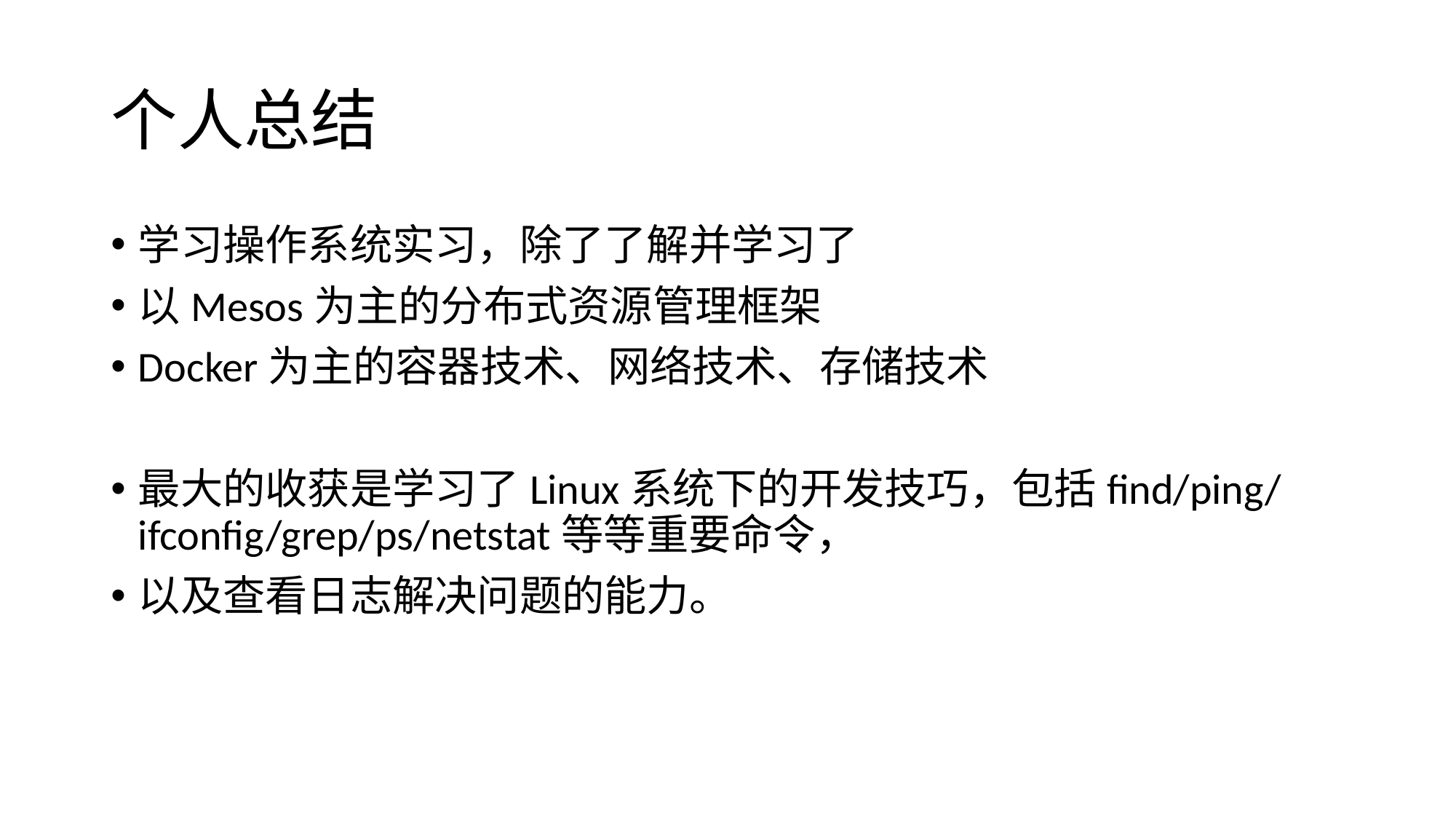

# 个人总结
学习操作系统实习，除了了解并学习了
以Mesos为主的分布式资源管理框架
Docker为主的容器技术、网络技术、存储技术

最大的收获是学习了Linux系统下的开发技巧，包括find/ping/ifconfig/grep/ps/netstat等等重要命令，
以及查看日志解决问题的能力。